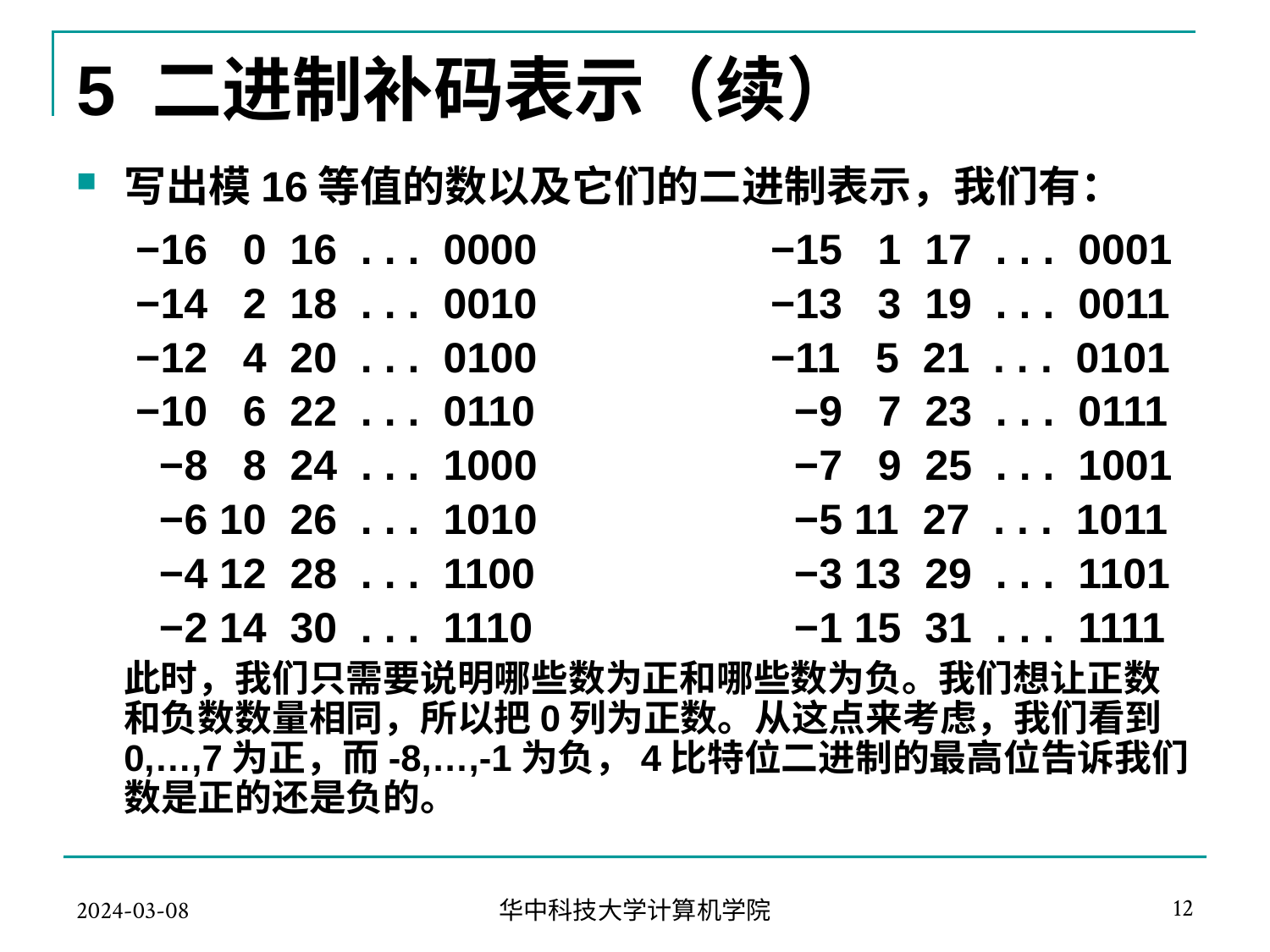

# 5 二进制补码表示（续）
写出模16等值的数以及它们的二进制表示，我们有：
	 −16   0  16  . . .  0000		 −15   1  17  . . .  0001
	 −14   2  18  . . .  0010		 −13   3  19  . . .  0011
	 −12   4  20  . . .  0100		 −11   5  21  . . .  0101
	 −10   6  22  . . .  0110		   −9   7  23  . . .  0111
	   −8   8  24  . . .  1000		   −7   9  25  . . .  1001
	   −6 10  26  . . .  1010		   −5 11  27  . . .  1011
	   −4 12  28  . . .  1100		   −3 13  29  . . .  1101
	   −2 14  30  . . .  1110		   −1 15  31  . . .  1111
	此时，我们只需要说明哪些数为正和哪些数为负。我们想让正数和负数数量相同，所以把0列为正数。从这点来考虑，我们看到0,…,7为正，而-8,…,-1为负，4比特位二进制的最高位告诉我们数是正的还是负的。
2024-03-08
12
华中科技大学计算机学院